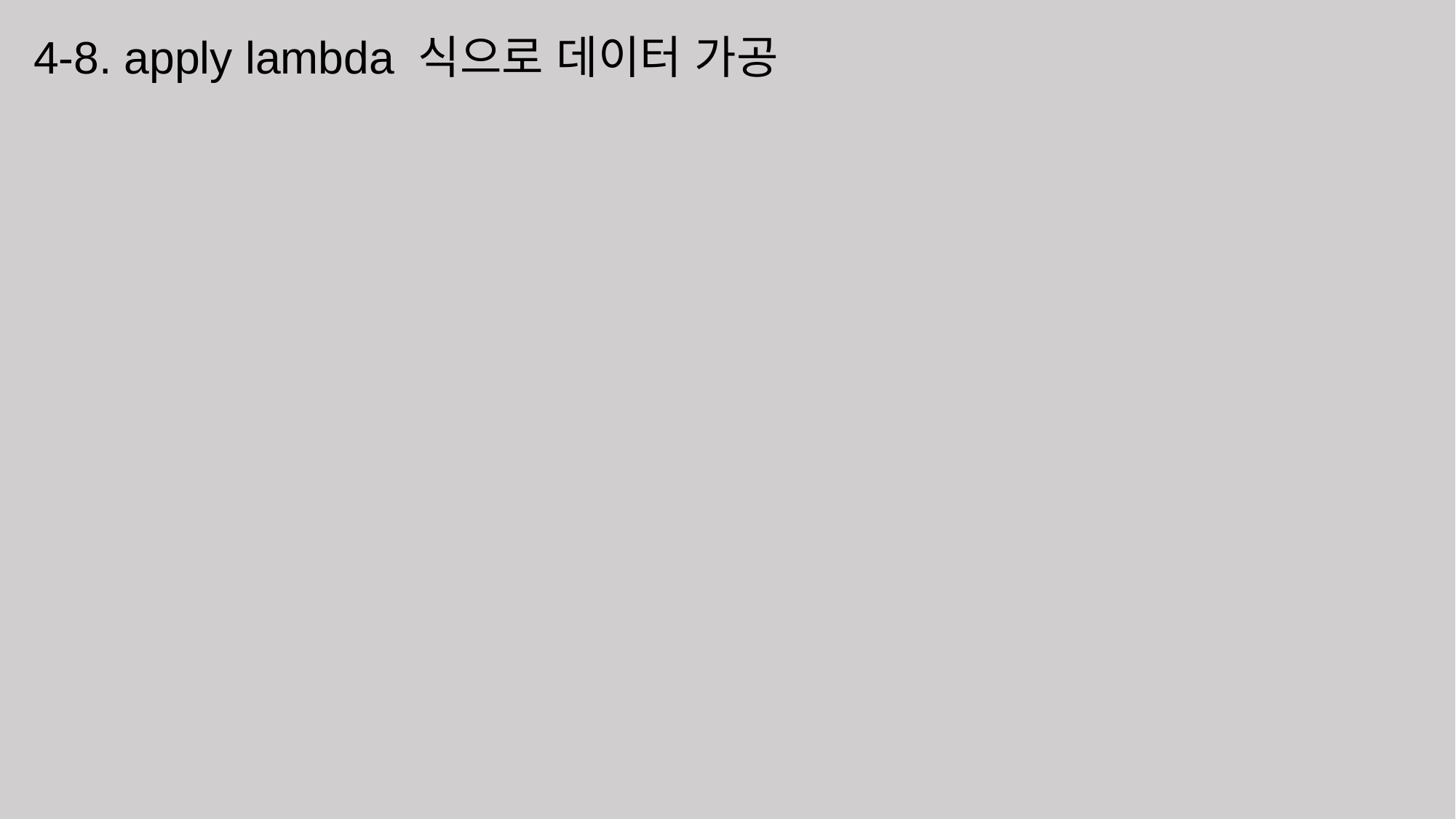

# 4-8. apply lambda 식으로 데이터 가공